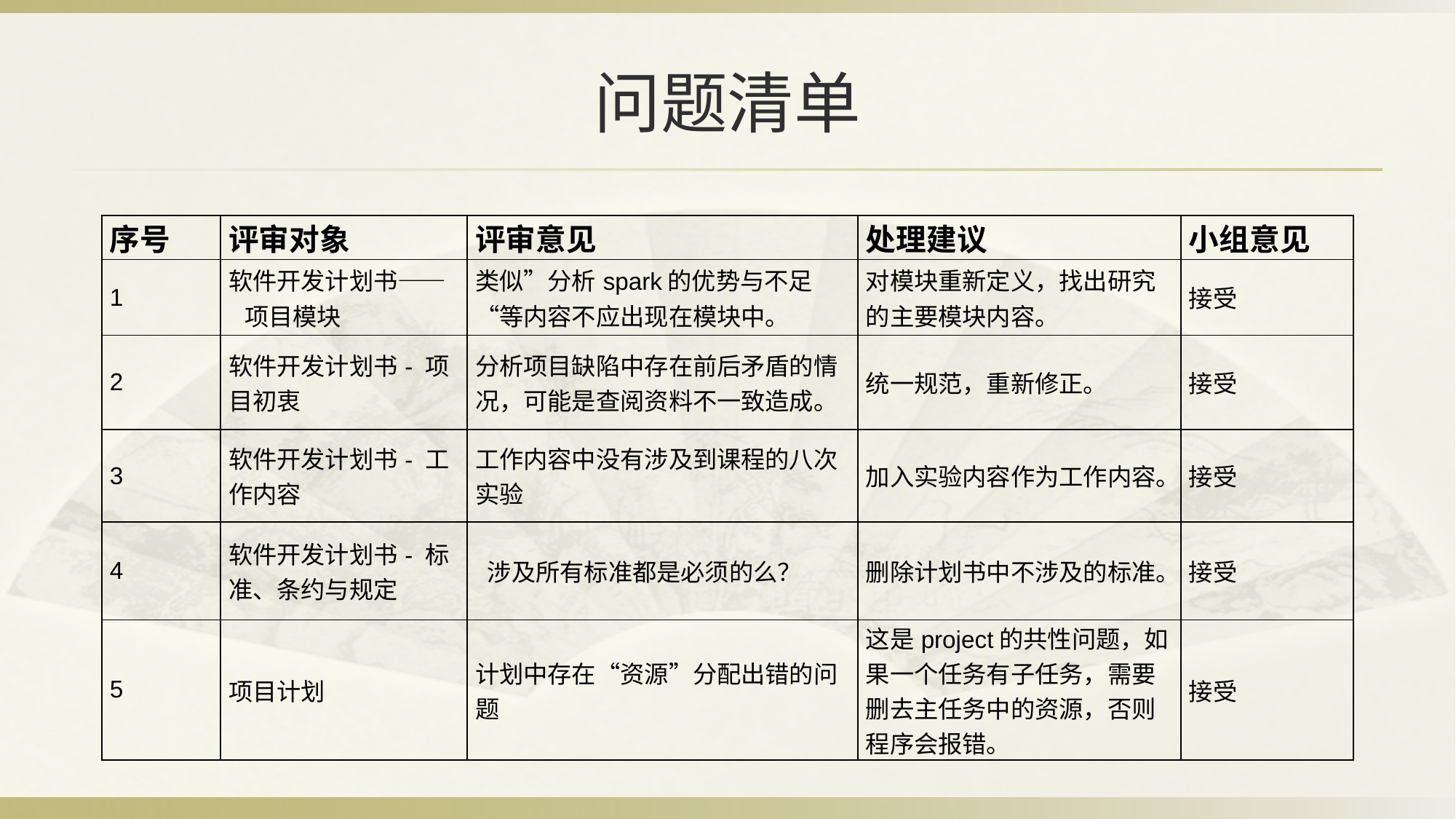

# 问题清单
| 序号 | 评审对象 | 评审意见 | 处理建议 | 小组意见 |
| --- | --- | --- | --- | --- |
| 1 | 软件开发计划书——项目模块 | 类似”分析spark的优势与不足“等内容不应出现在模块中。 | 对模块重新定义，找出研究的主要模块内容。 | 接受 |
| 2 | 软件开发计划书- 项目初衷 | 分析项目缺陷中存在前后矛盾的情况，可能是查阅资料不一致造成。 | 统一规范，重新修正。 | 接受 |
| 3 | 软件开发计划书- 工作内容 | 工作内容中没有涉及到课程的八次实验 | 加入实验内容作为工作内容。 | 接受 |
| 4 | 软件开发计划书- 标准、条约与规定 | 涉及所有标准都是必须的么？ | 删除计划书中不涉及的标准。 | 接受 |
| 5 | 项目计划 | 计划中存在“资源”分配出错的问题 | 这是project的共性问题，如果一个任务有子任务，需要删去主任务中的资源，否则程序会报错。 | 接受 |